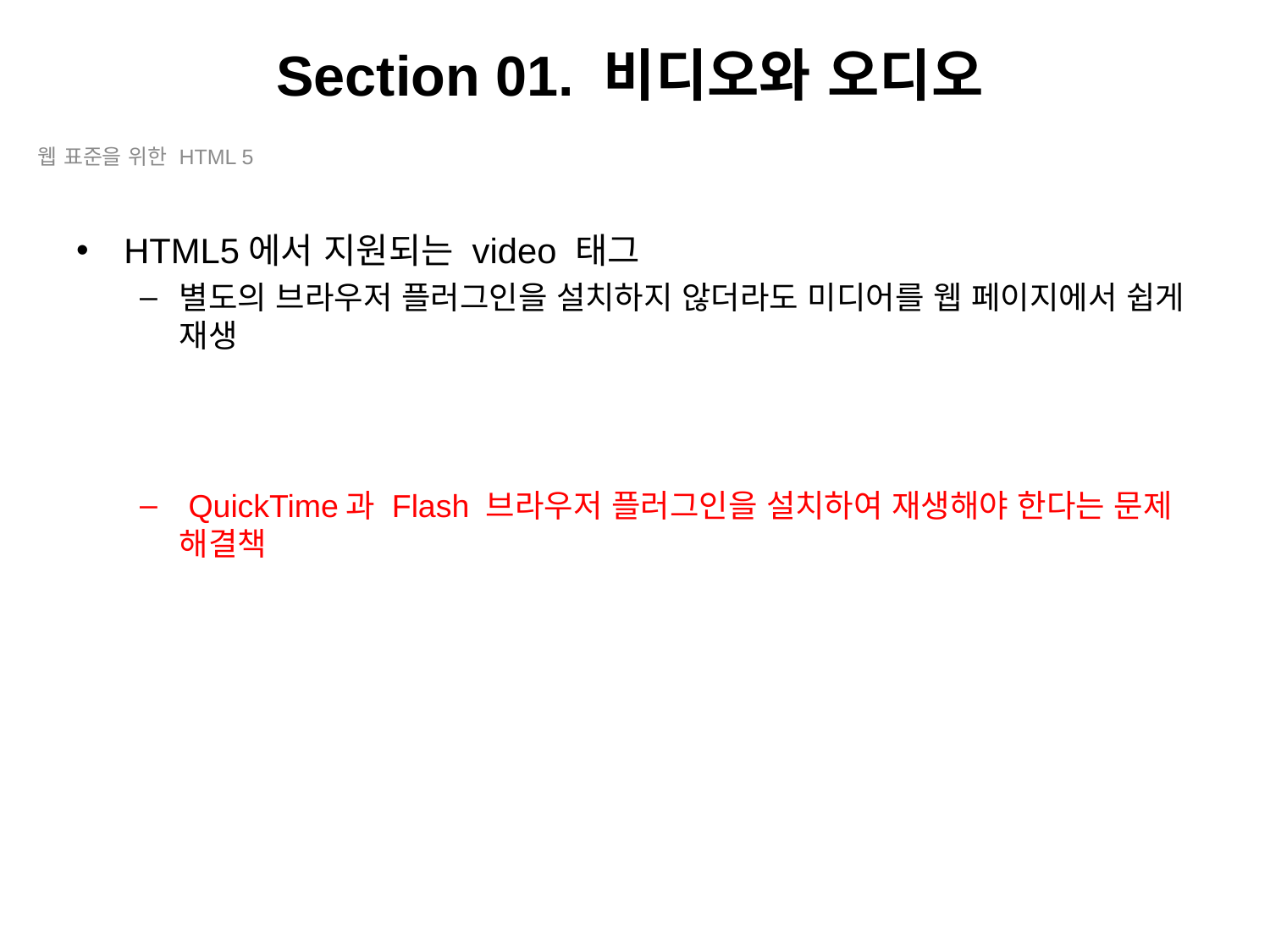

# Section 01. 비디오와 오디오
웹 표준을 위한 HTML 5
HTML5에서 지원되는 video 태그
별도의 브라우저 플러그인을 설치하지 않더라도 미디어를 웹 페이지에서 쉽게 재생

 QuickTime과 Flash 브라우저 플러그인을 설치하여 재생해야 한다는 문제 해결책